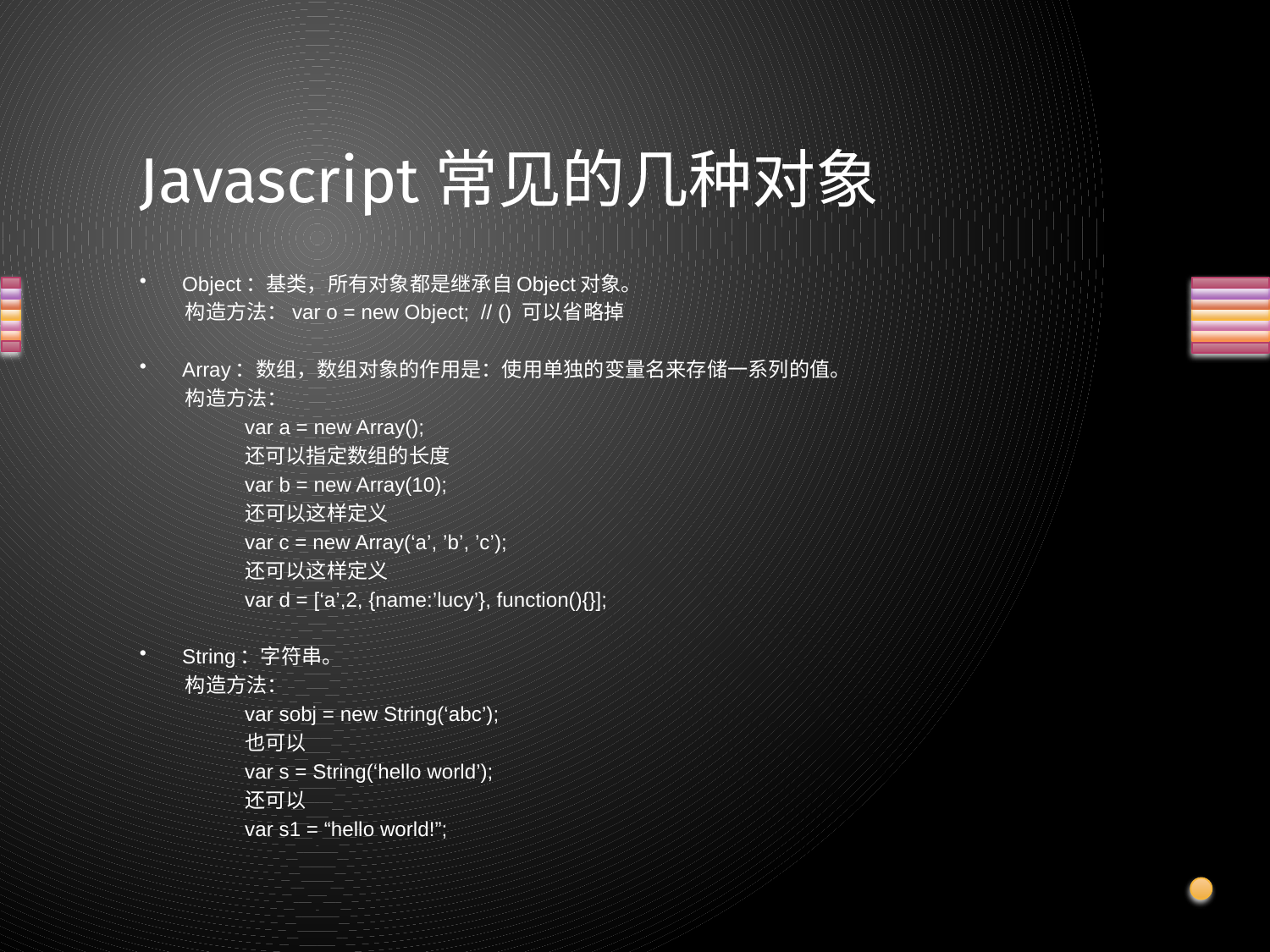

# Javascript常见的几种对象

Object：基类，所有对象都是继承自Object对象。
         构造方法：var o = new Object;  // () 可以省略掉

Array：数组，数组对象的作用是：使用单独的变量名来存储一系列的值。
         构造方法：
	var a = new Array();
	还可以指定数组的长度
	var b = new Array(10);
	还可以这样定义
	var c = new Array(‘a’, ’b’, ’c’);
	还可以这样定义
	var d = [‘a’,2, {name:’lucy’}, function(){}];

String：字符串。
         构造方法：
	var sobj = new String(‘abc’);
	也可以
	var s = String(‘hello world’);
	还可以
	var s1 = “hello world!”;